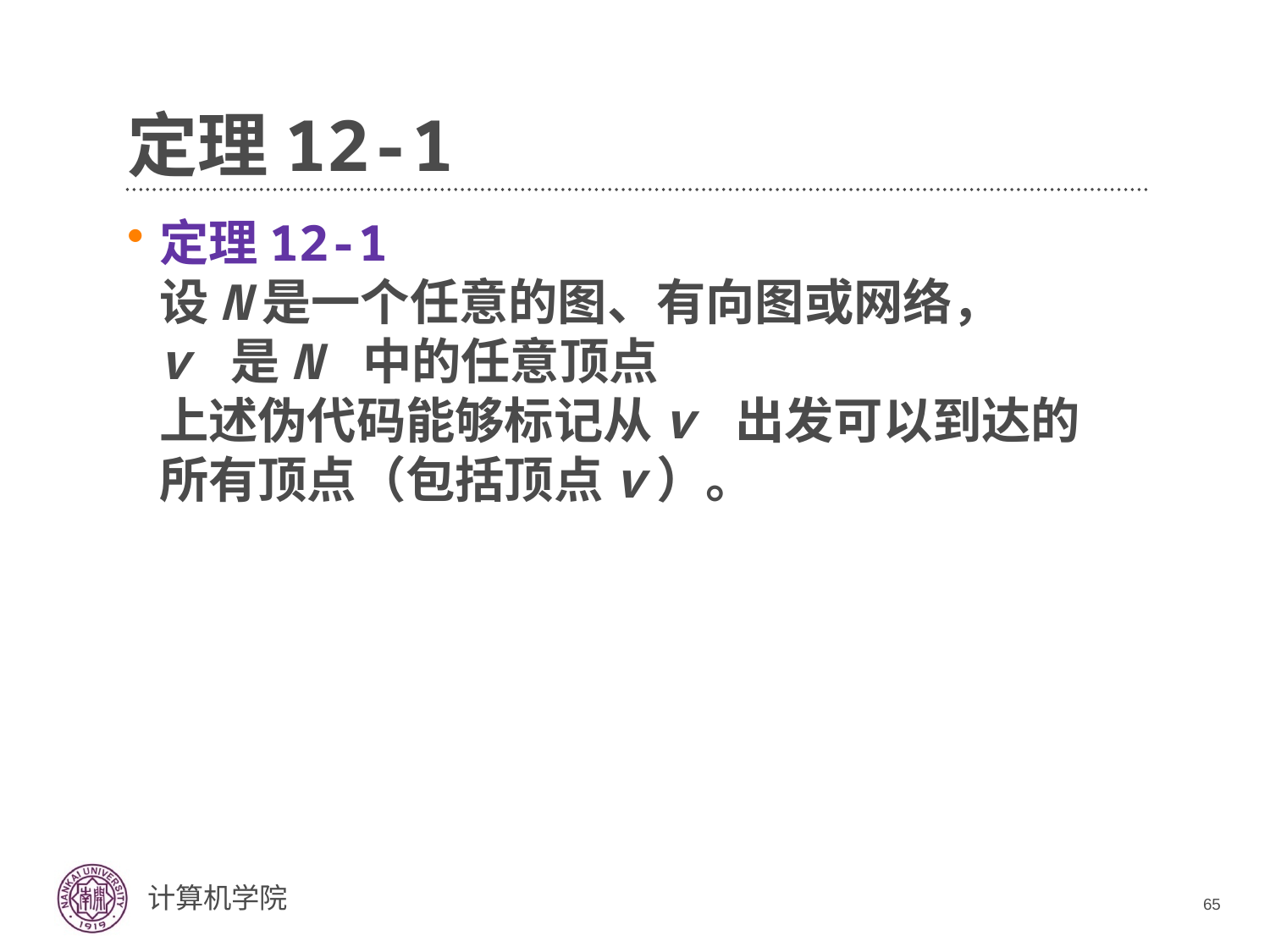

# 定理12-1
定理12-1
设N是一个任意的图、有向图或网络，
v 是N 中的任意顶点
上述伪代码能够标记从v 出发可以到达的所有顶点（包括顶点v）。
65